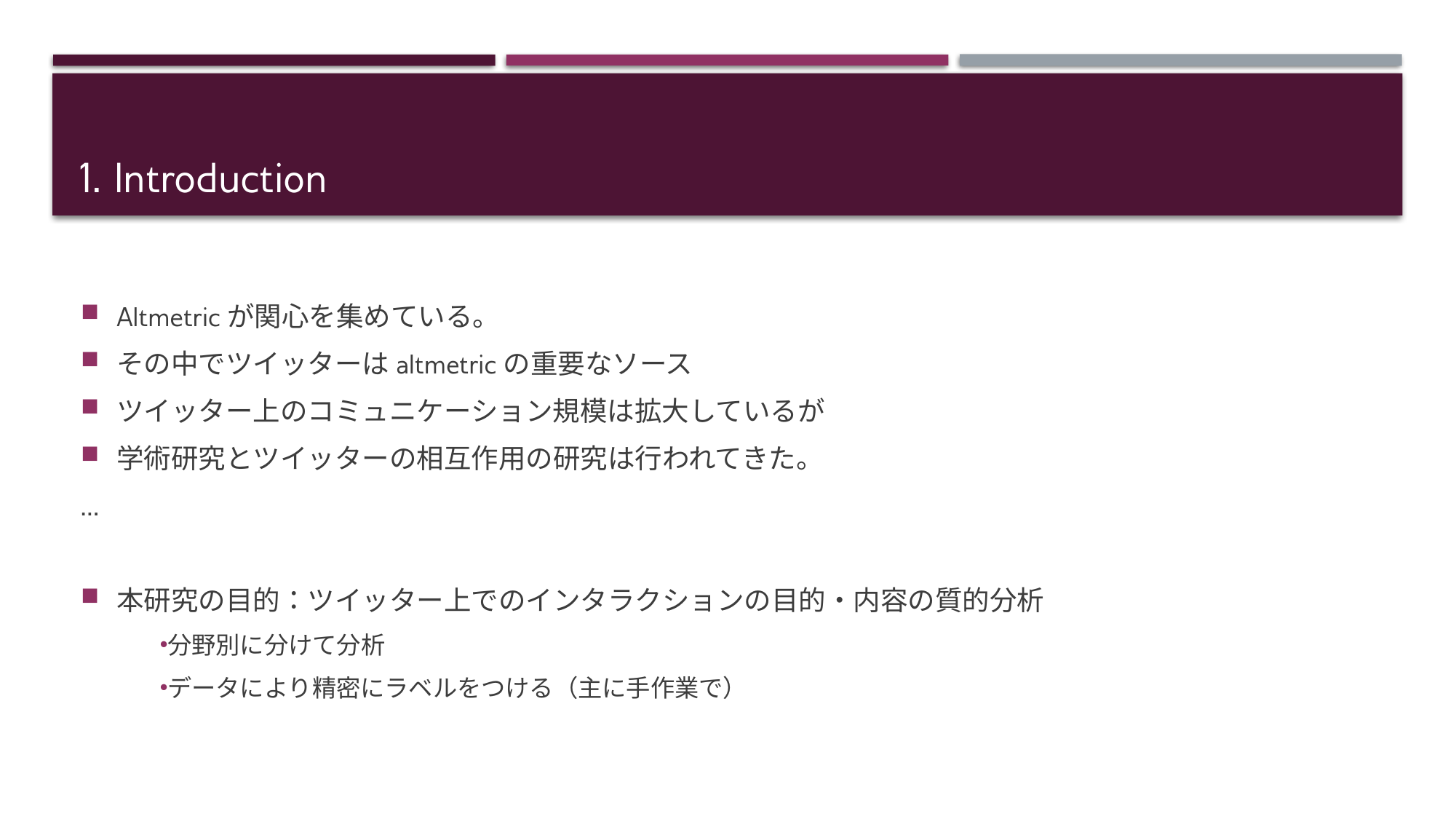

1. Introduction
Altmetricが関心を集めている。
その中でツイッターはaltmetricの重要なソース
ツイッター上のコミュニケーション規模は拡大しているが
学術研究とツイッターの相互作用の研究は行われてきた。
…

本研究の目的：ツイッター上でのインタラクションの目的・内容の質的分析
分野別に分けて分析
データにより精密にラベルをつける（主に手作業で）